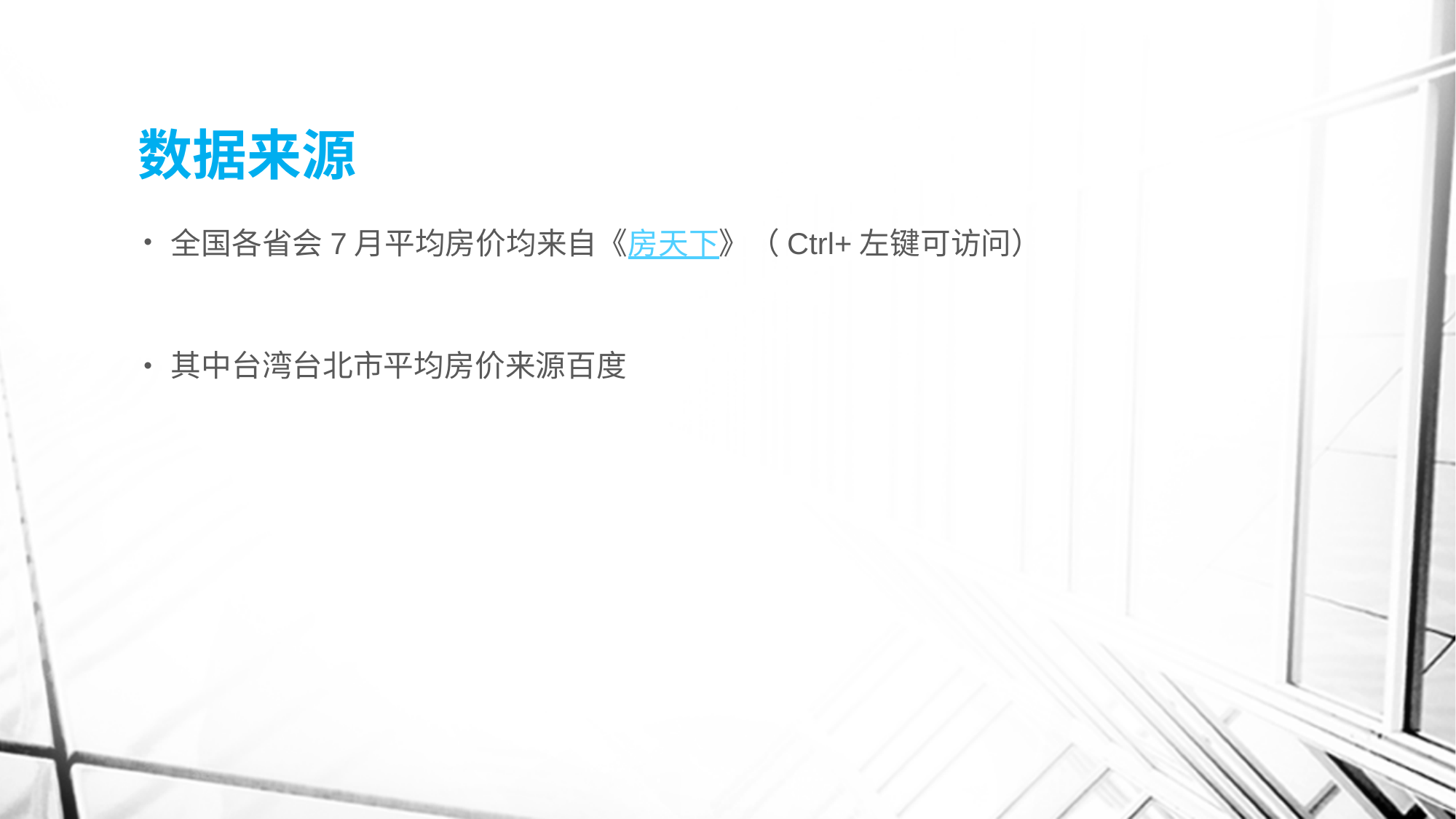

# 数据来源
全国各省会7月平均房价均来自《房天下》（Ctrl+左键可访问）

其中台湾台北市平均房价来源百度